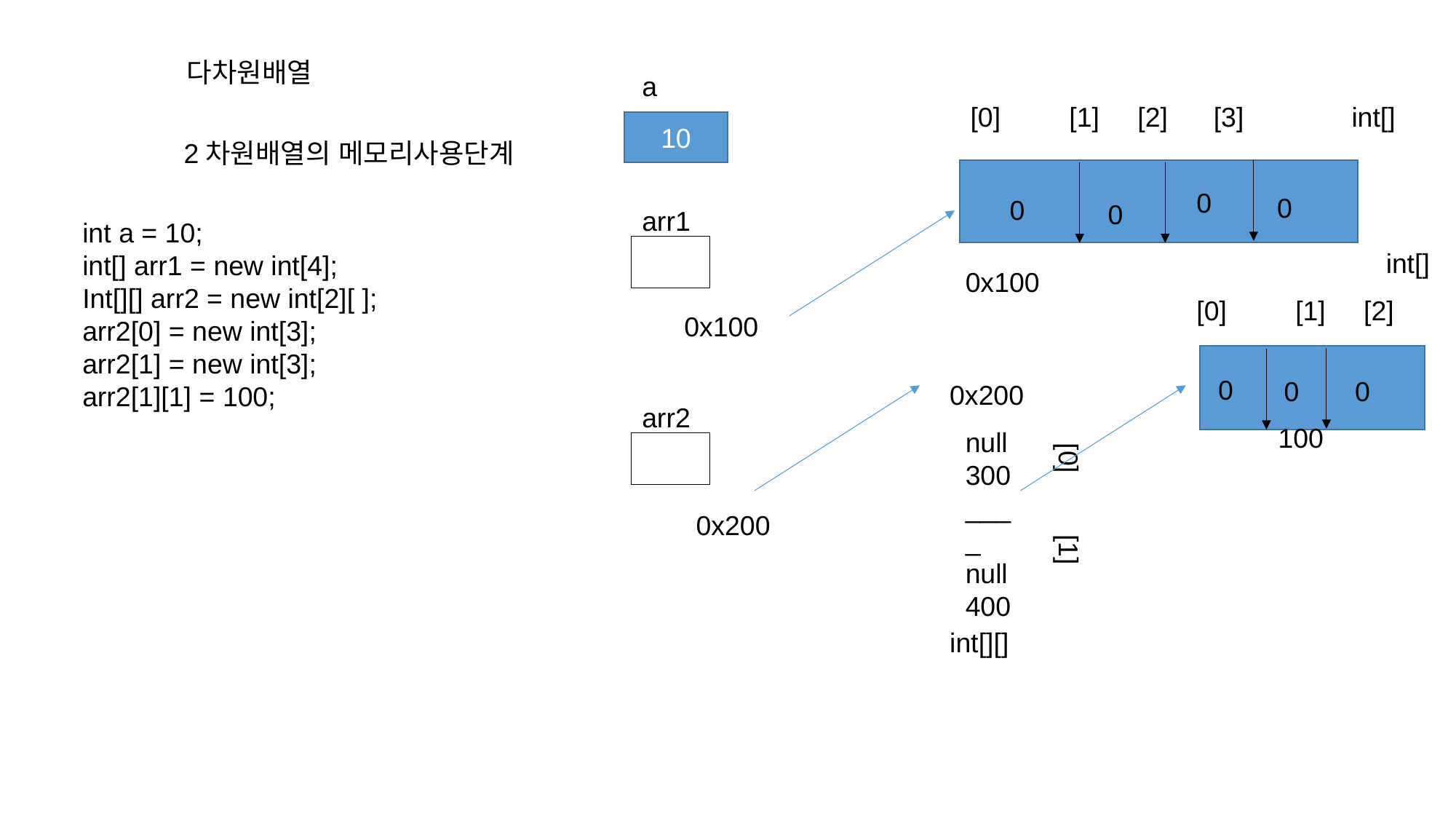

다차원배열
a
[0]         [1]     [2]      [3]
int[]
10
2차원배열의 메모리사용단계

0
0
0
0
arr1
int a = 10;
int[] arr1 = new int[4];
Int[][] arr2 = new int[2][ ];
arr2[0] = new int[3];
arr2[1] = new int[3];
arr2[1][1] = 100;

int[]
0x100
[0]         [1]     [2]
0x100

0
0
0
0x200
arr2
100
null
300
____
null
400

[0]        [1]
0x200
int[][]